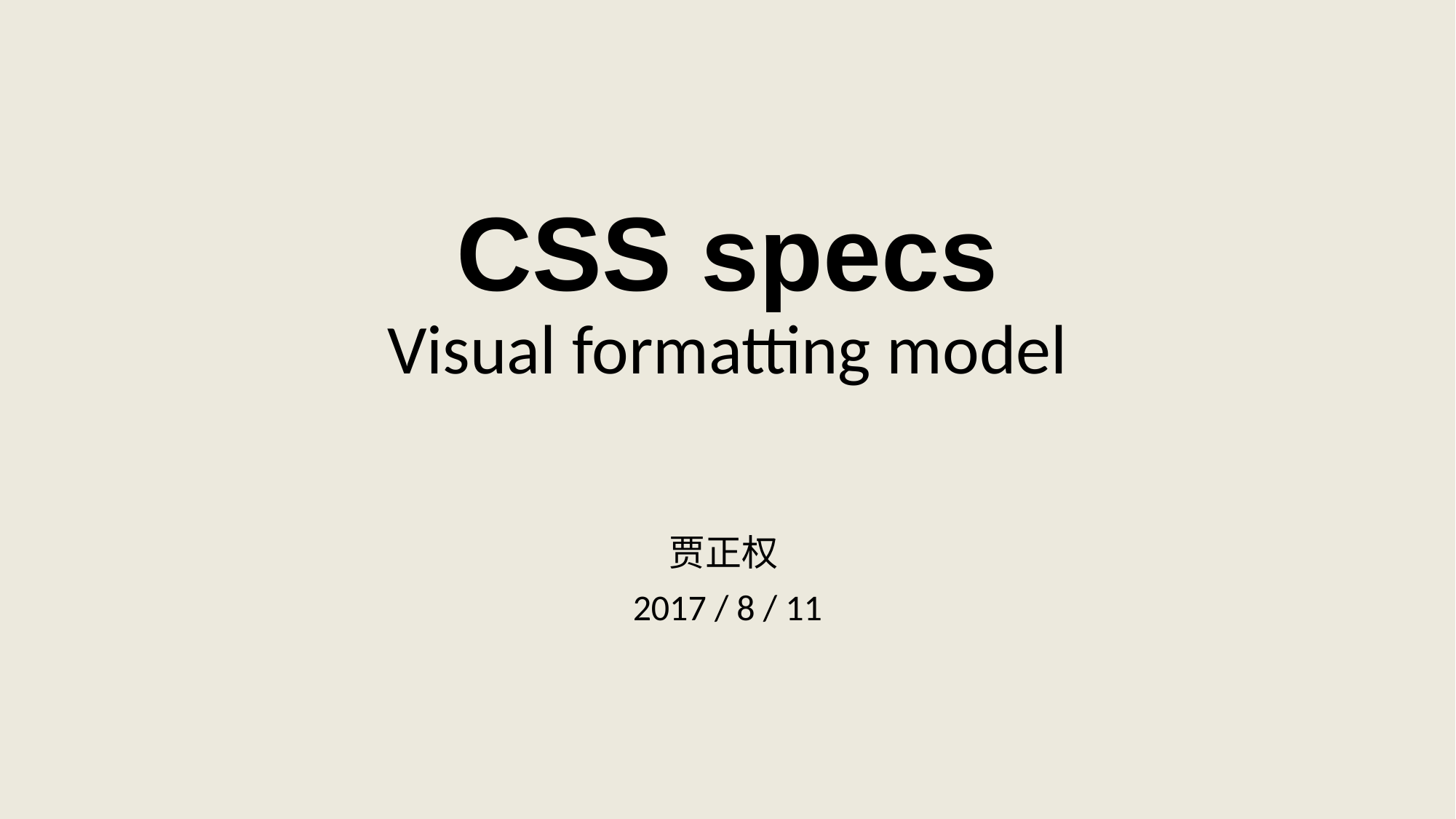

# CSS specs Visual formatting model
贾正权
2017 / 8 / 11